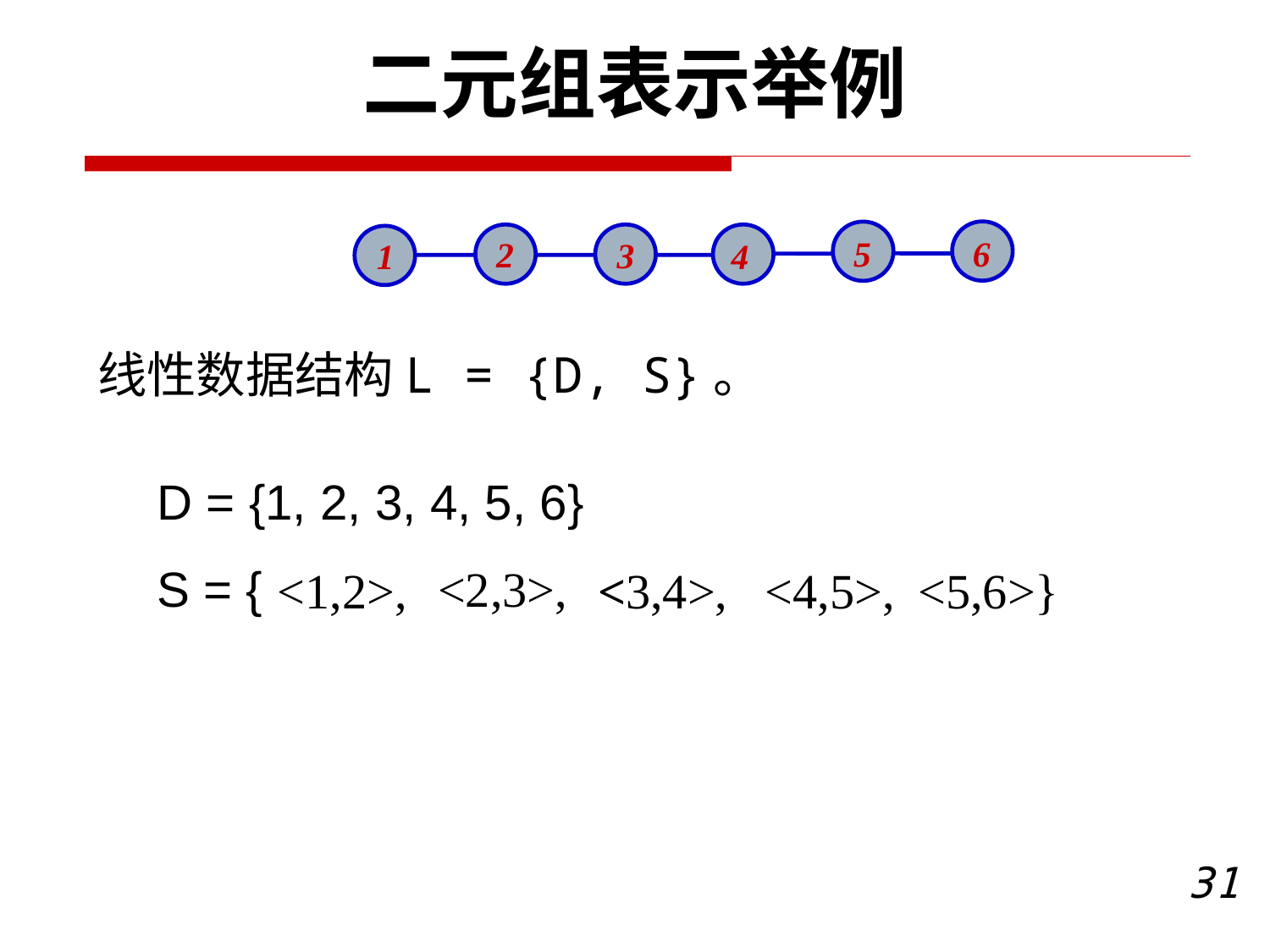

二元组表示举例

6
5
2
3
1
4

线性数据结构L = {D, S}。

D = {1, 2, 3, 4, 5, 6}
S = {
<2,3>,
<3,4>,
<4,5>,
<5,6>}
<1,2>,
31